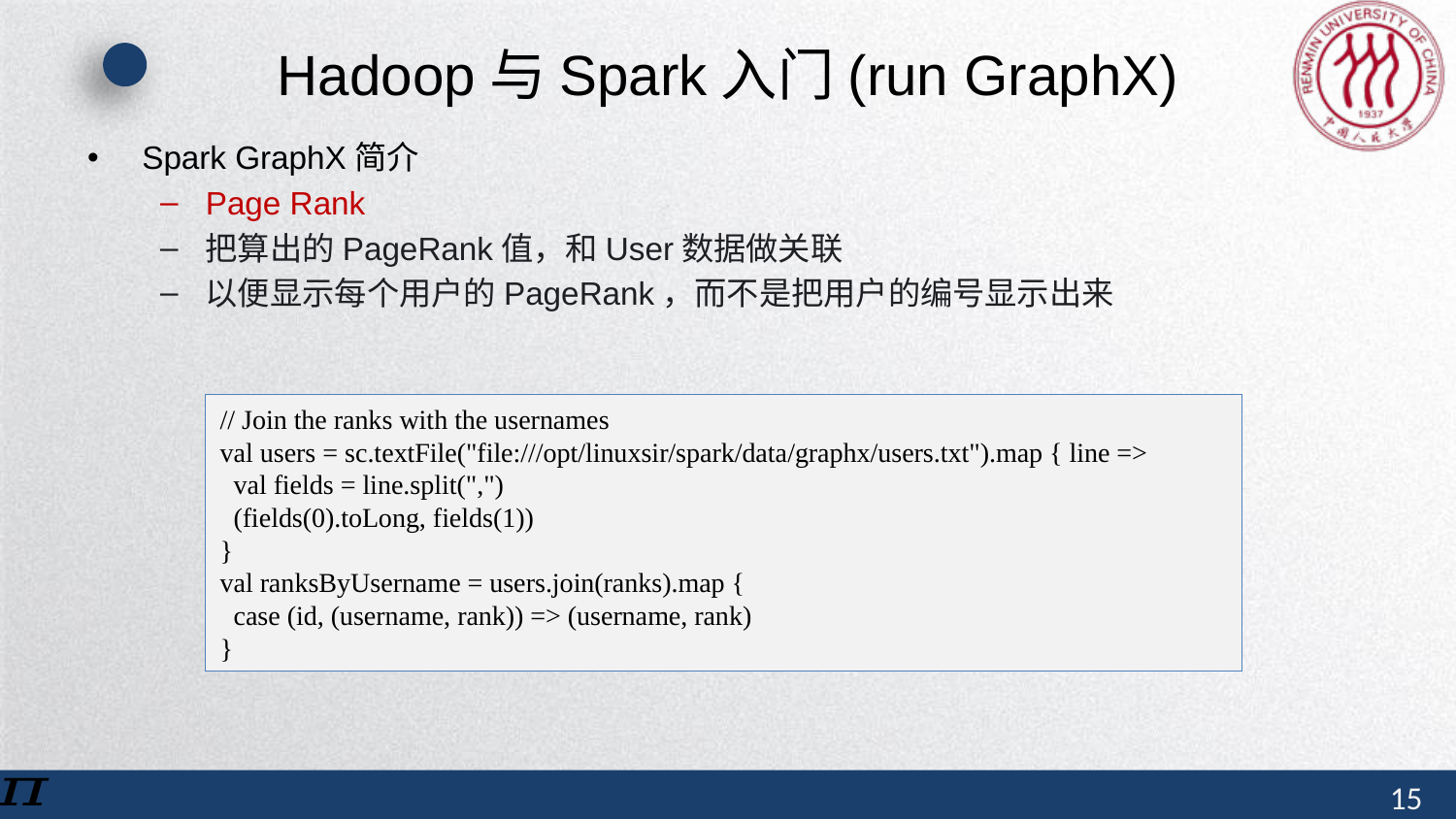

# Hadoop与Spark入门(run GraphX)
Spark GraphX简介
Page Rank
把算出的PageRank值，和User数据做关联
以便显示每个用户的PageRank，而不是把用户的编号显示出来

// Join the ranks with the usernames
val users = sc.textFile("file:///opt/linuxsir/spark/data/graphx/users.txt").map { line =>
  val fields = line.split(",")
  (fields(0).toLong, fields(1))
}
val ranksByUsername = users.join(ranks).map {
  case (id, (username, rank)) => (username, rank)
}